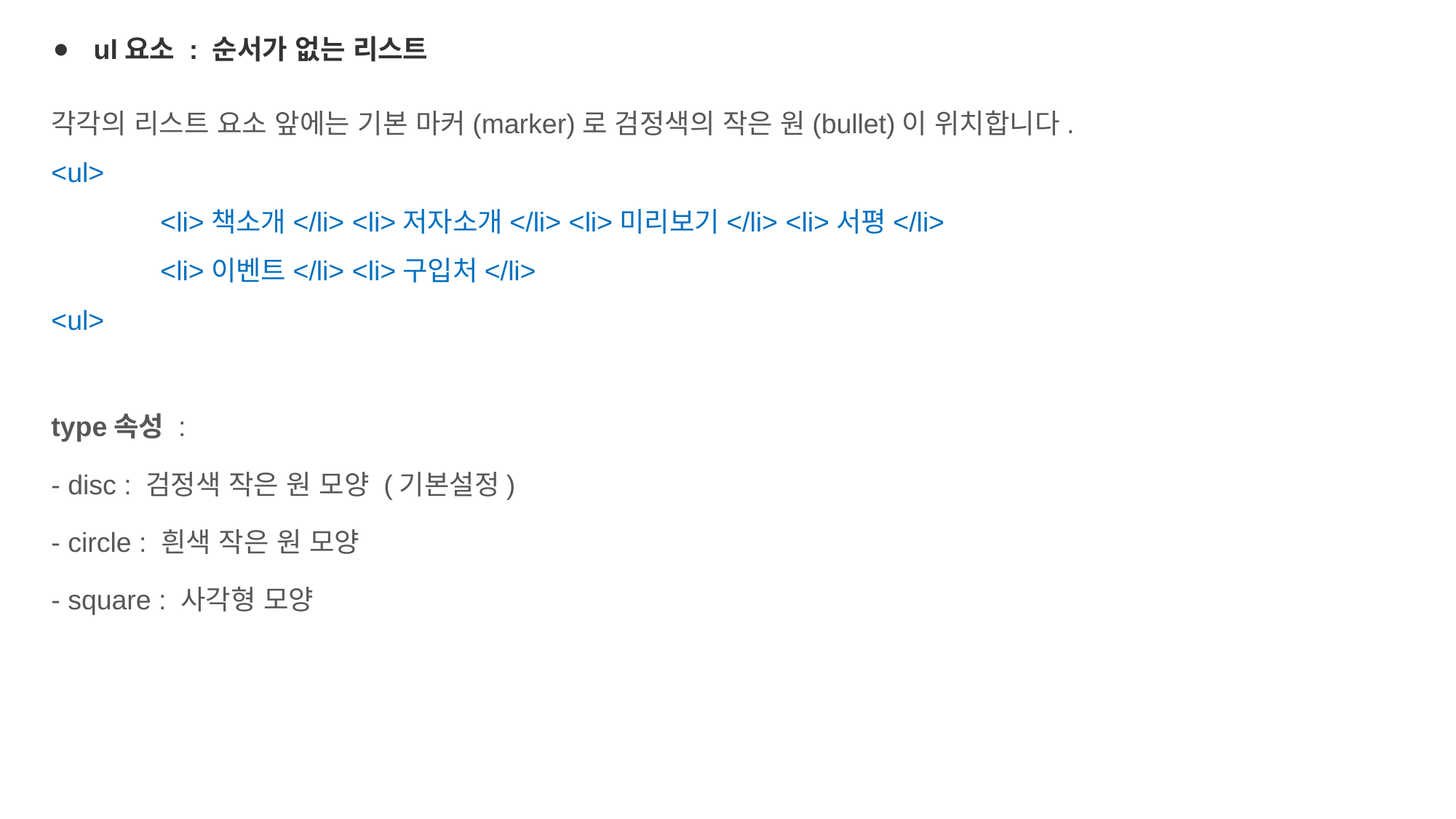

ul요소 : 순서가 없는 리스트
각각의 리스트 요소 앞에는 기본 마커(marker)로 검정색의 작은 원(bullet)이 위치합니다.
<ul>
	<li>책소개</li> <li>저자소개</li> <li>미리보기</li> <li>서평</li>
	<li>이벤트</li> <li>구입처</li>
<ul>

type속성 :
- disc : 검정색 작은 원 모양 (기본설정)
- circle : 흰색 작은 원 모양
- square : 사각형 모양